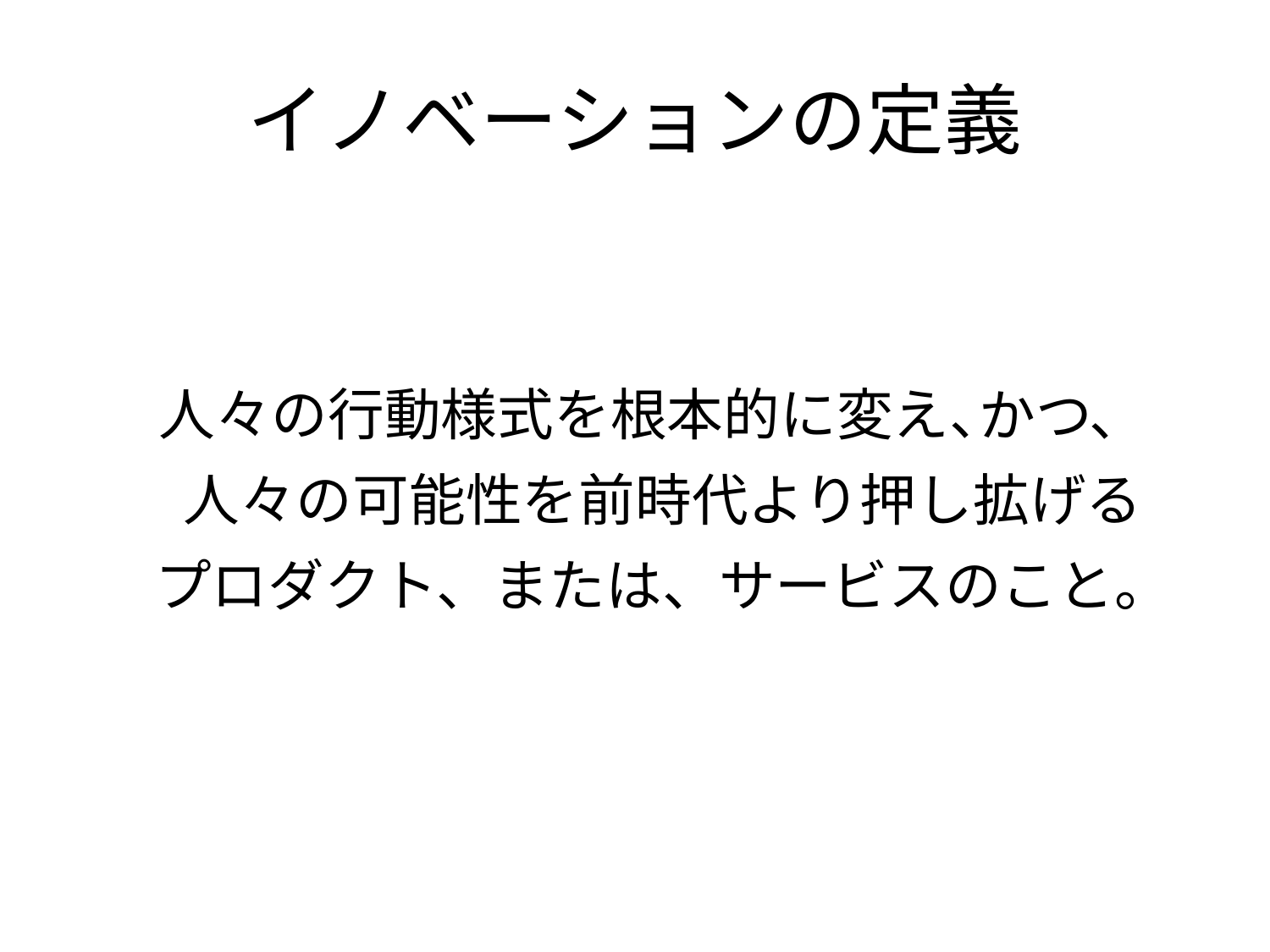

# イノベーションの定義
　人々の行動様式を根本的に変え、
　かつ、

　人々の可能性を前時代より押し拡げる

　プロダクト、または、サービスのこと。